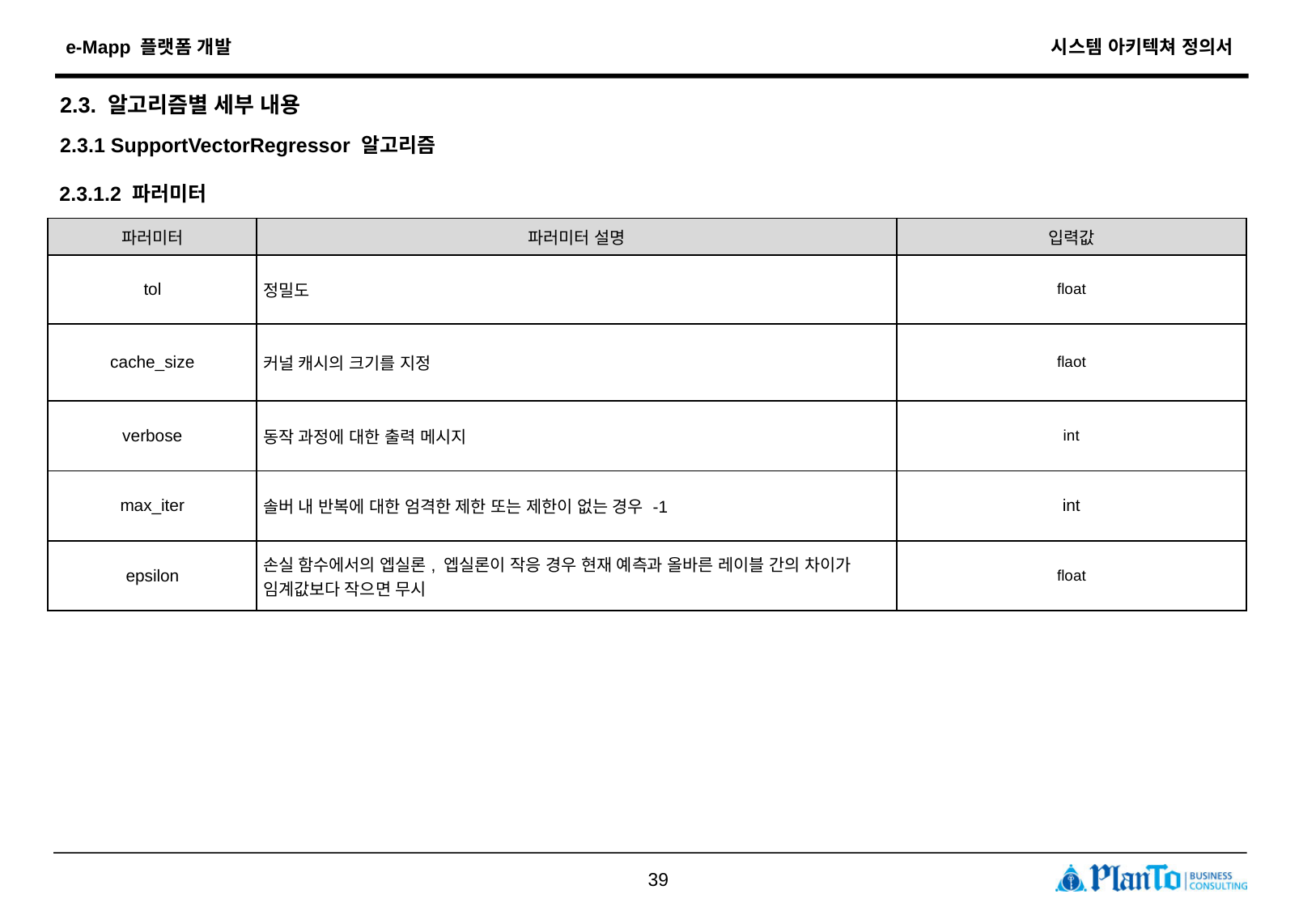

2.3. 알고리즘별 세부 내용
2.3.1 SupportVectorRegressor 알고리즘
2.3.1.2 파러미터
| 파러미터 | 파러미터 설명 | 입력값 |
| --- | --- | --- |
| tol | 정밀도 | float |
| cache\_size | 커널 캐시의 크기를 지정 | flaot |
| verbose | 동작 과정에 대한 출력 메시지 | int |
| max\_iter | 솔버 내 반복에 대한 엄격한 제한 또는 제한이 없는 경우 -1 | int |
| epsilon | 손실 함수에서의 엡실론, 엡실론이 작응 경우 현재 예측과 올바른 레이블 간의 차이가 임계값보다 작으면 무시 | float |